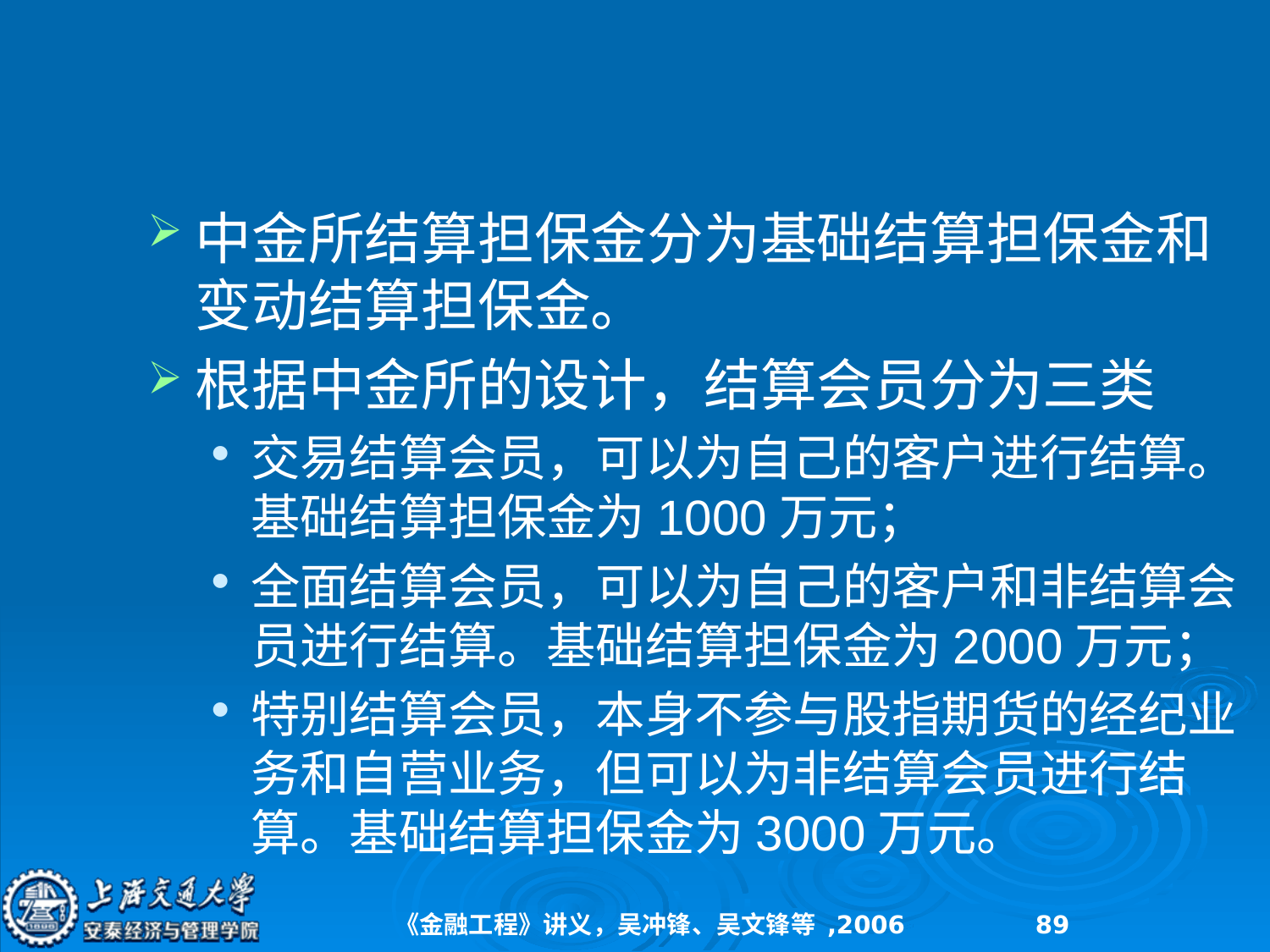

#
中金所结算担保金分为基础结算担保金和变动结算担保金。
根据中金所的设计，结算会员分为三类
交易结算会员，可以为自己的客户进行结算。基础结算担保金为1000万元；
全面结算会员，可以为自己的客户和非结算会员进行结算。基础结算担保金为2000万元；
特别结算会员，本身不参与股指期货的经纪业务和自营业务，但可以为非结算会员进行结算。基础结算担保金为3000万元。